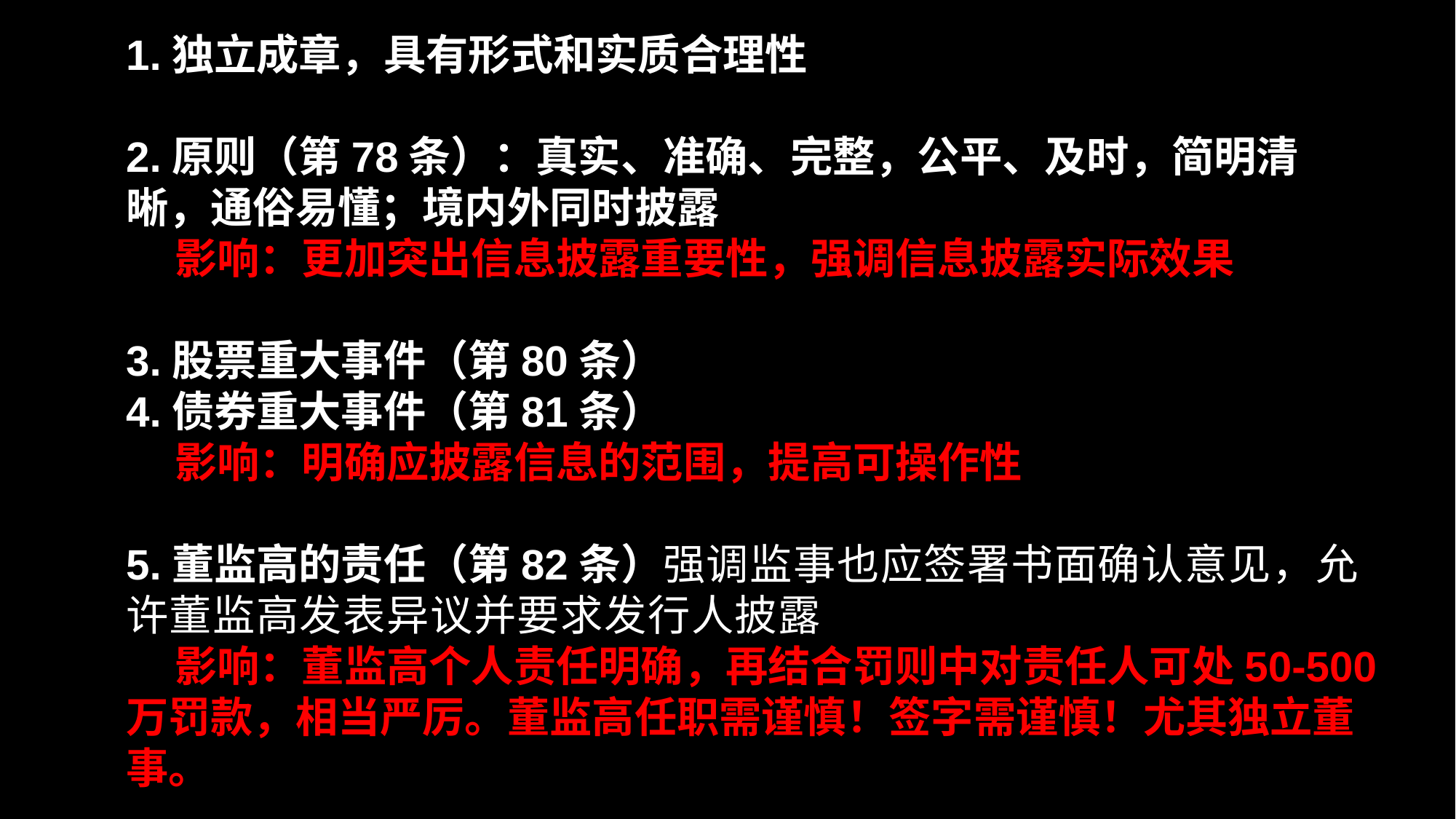

1.独立成章，具有形式和实质合理性

2.原则（第78条）：真实、准确、完整，公平、及时，简明清晰，通俗易懂；境内外同时披露
    影响：更加突出信息披露重要性，强调信息披露实际效果

3.股票重大事件（第80条）
4.债券重大事件（第81条）
    影响：明确应披露信息的范围，提高可操作性

5.董监高的责任（第82条）强调监事也应签署书面确认意见，允许董监高发表异议并要求发行人披露
    影响：董监高个人责任明确，再结合罚则中对责任人可处50-500万罚款，相当严厉。董监高任职需谨慎！签字需谨慎！尤其独立董事。